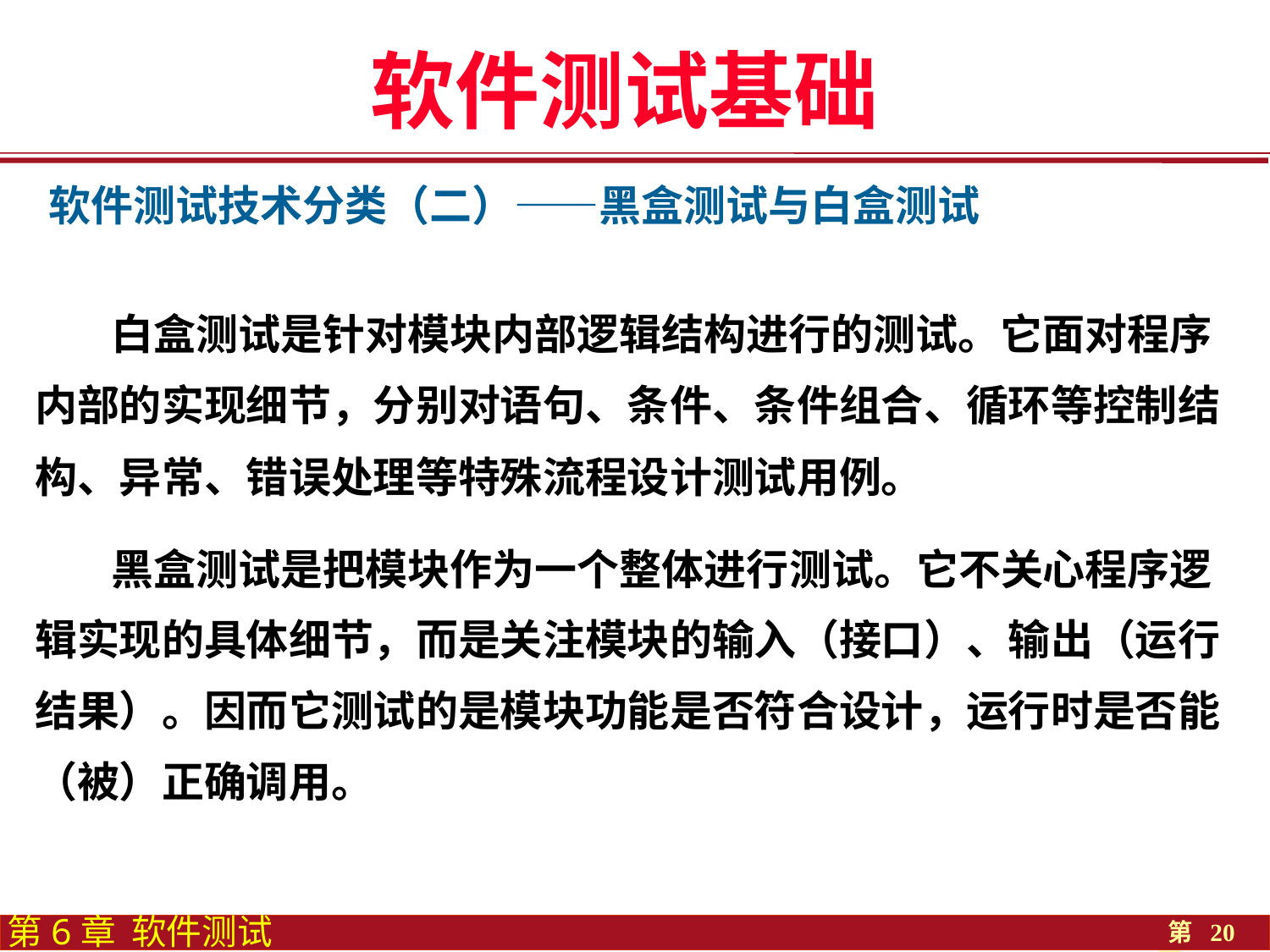

软件测试基础
软件测试技术分类（二）——黑盒测试与白盒测试
       白盒测试是针对模块内部逻辑结构进行的测试。它面对程序内部的实现细节，分别对语句、条件、条件组合、循环等控制结构、异常、错误处理等特殊流程设计测试用例。
       黑盒测试是把模块作为一个整体进行测试。它不关心程序逻辑实现的具体细节，而是关注模块的输入（接口）、输出（运行结果）。因而它测试的是模块功能是否符合设计，运行时是否能（被）正确调用。